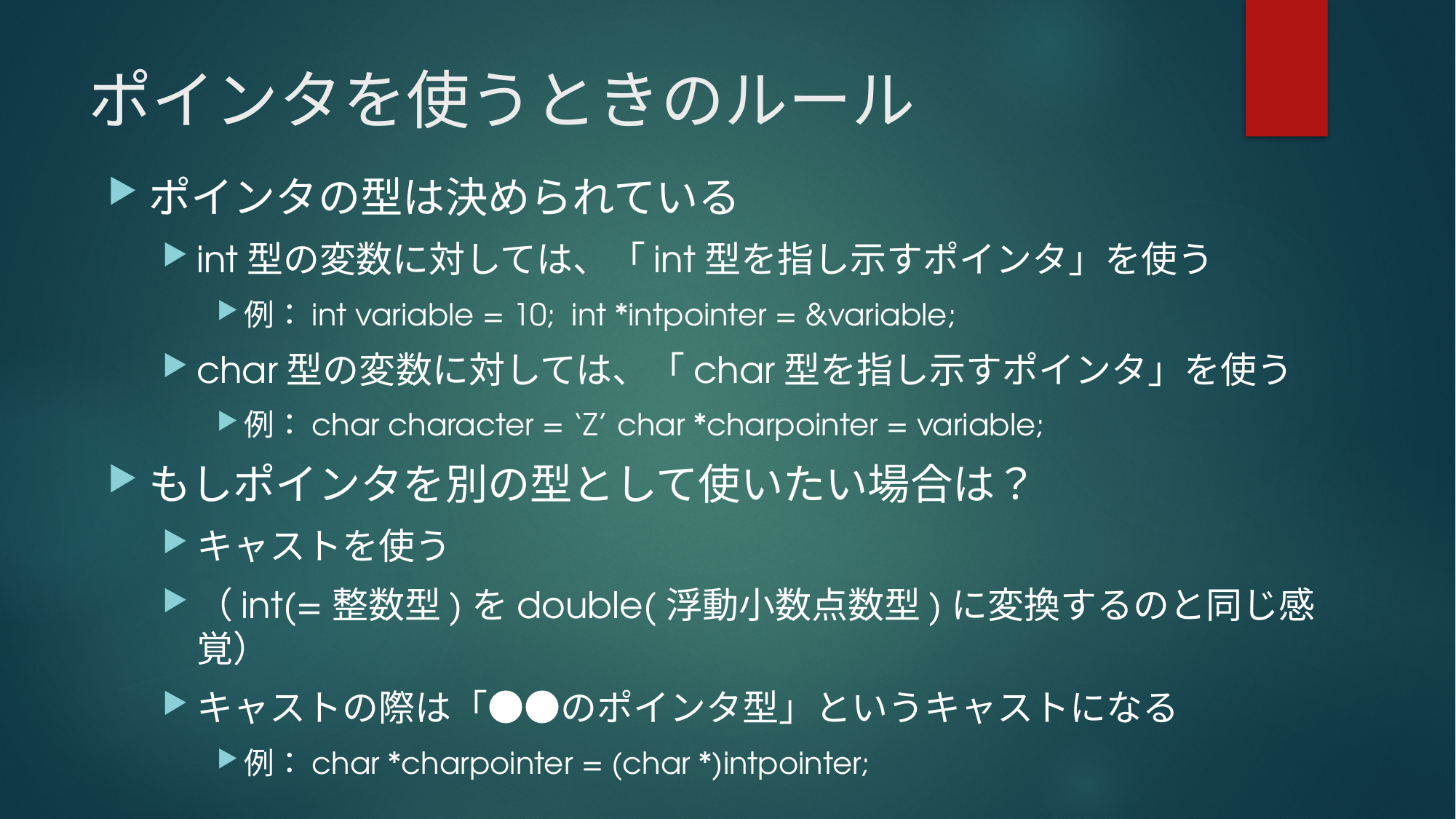

# ポインタを使うときのルール
ポインタの型は決められている
int型の変数に対しては、「int型を指し示すポインタ」を使う
例：int variable = 10;  int *intpointer = &variable;
char型の変数に対しては、「char型を指し示すポインタ」を使う
例：char character = ‘Z’ char *charpointer = variable;
もしポインタを別の型として使いたい場合は？
キャストを使う
（int(=整数型)をdouble(浮動小数点数型)に変換するのと同じ感覚）
キャストの際は「●●のポインタ型」というキャストになる
例：char *charpointer = (char *)intpointer;